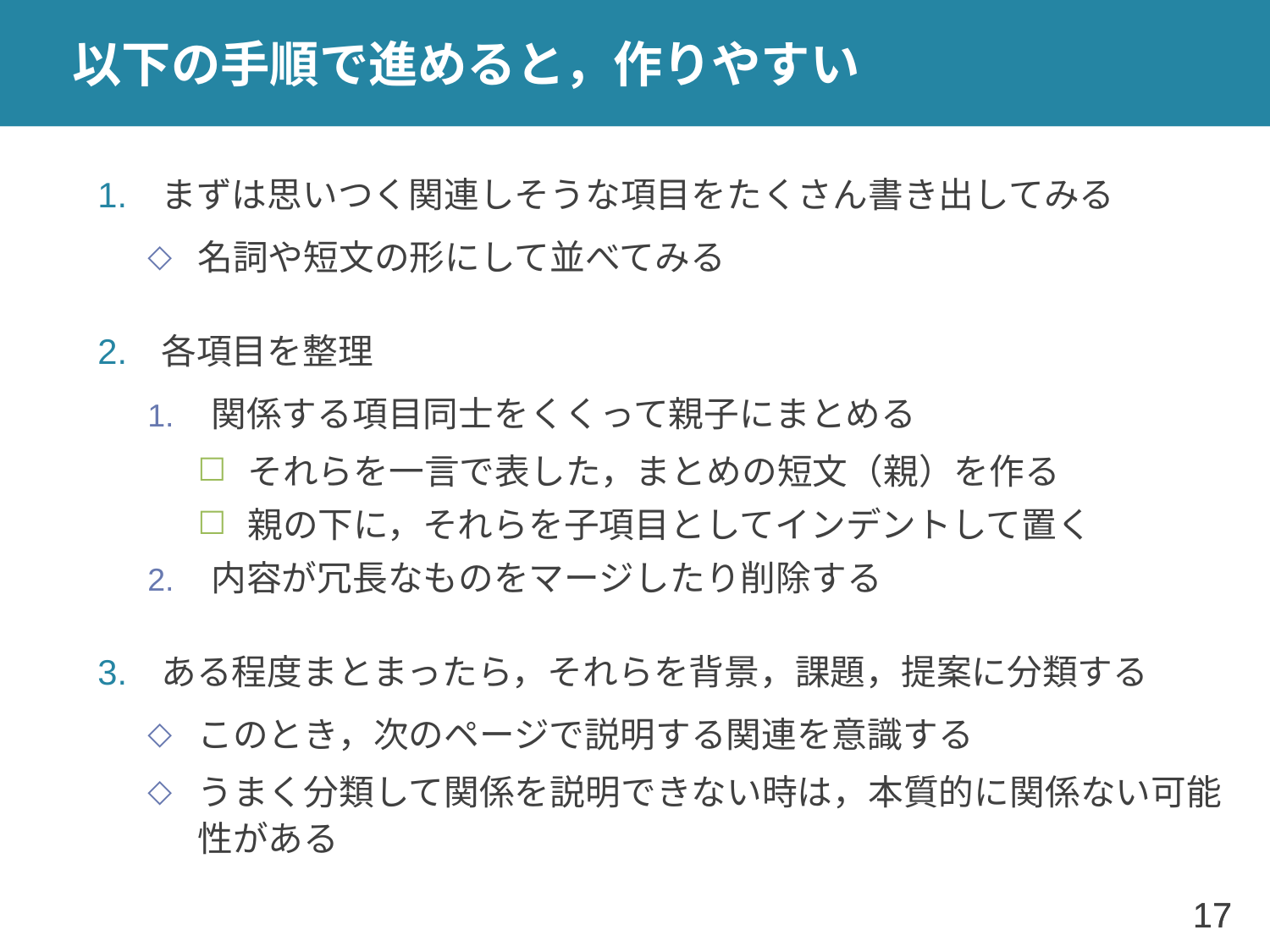

# 以下の手順で進めると，作りやすい
まずは思いつく関連しそうな項目をたくさん書き出してみる
名詞や短文の形にして並べてみる
各項目を整理
関係する項目同士をくくって親子にまとめる
それらを一言で表した，まとめの短文（親）を作る
親の下に，それらを子項目としてインデントして置く
内容が冗長なものをマージしたり削除する
ある程度まとまったら，それらを背景，課題，提案に分類する
このとき，次のページで説明する関連を意識する
うまく分類して関係を説明できない時は，本質的に関係ない可能性がある